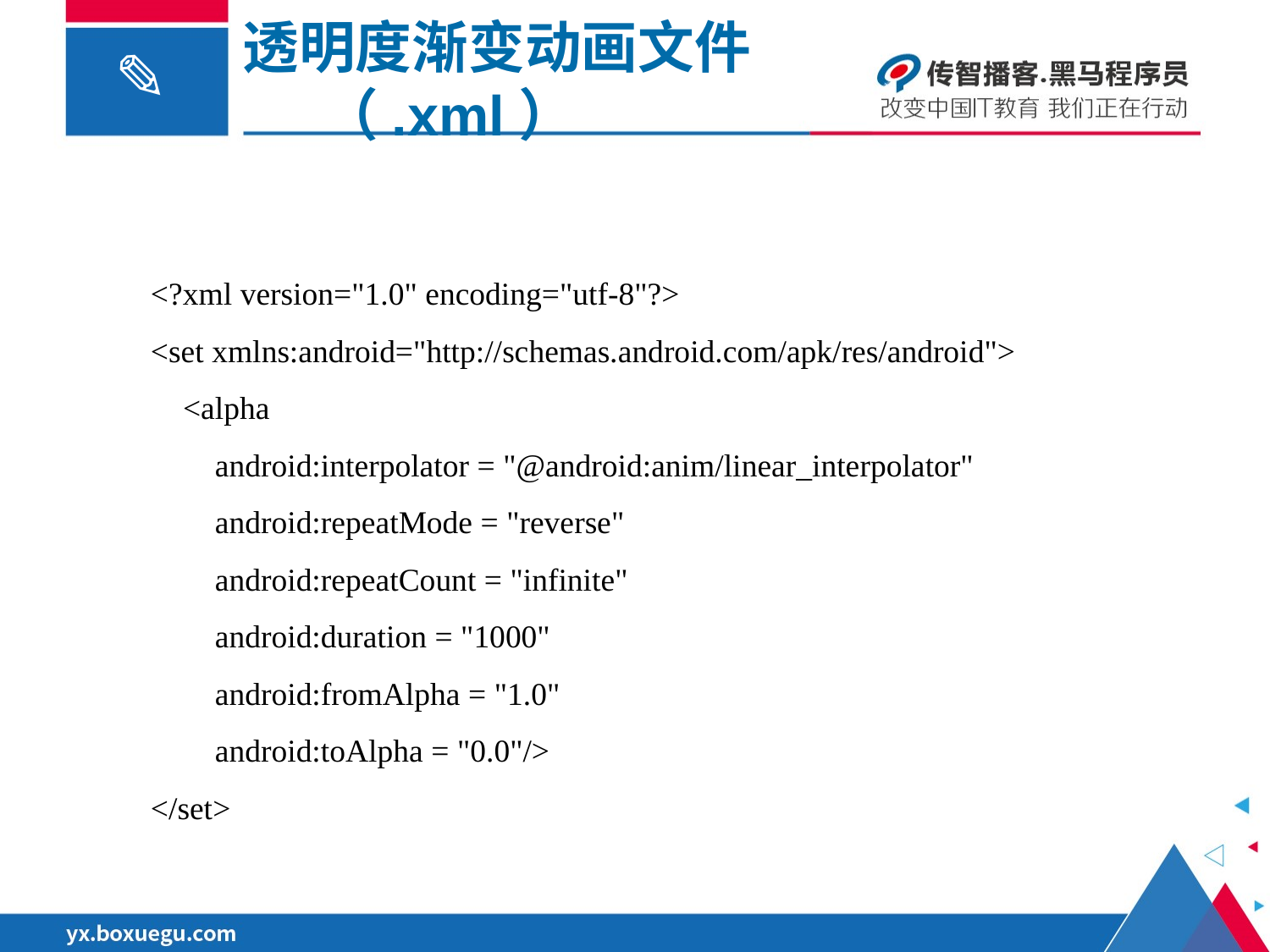

透明度渐变动画文件（.xml）

    <?xml version="1.0" encoding="utf-8"?>
    <set xmlns:android="http://schemas.android.com/apk/res/android">
        <alpha
            android:interpolator = "@android:anim/linear_interpolator"
            android:repeatMode = "reverse"
            android:repeatCount = "infinite"
            android:duration = "1000"
            android:fromAlpha = "1.0"
            android:toAlpha = "0.0"/>
    </set>